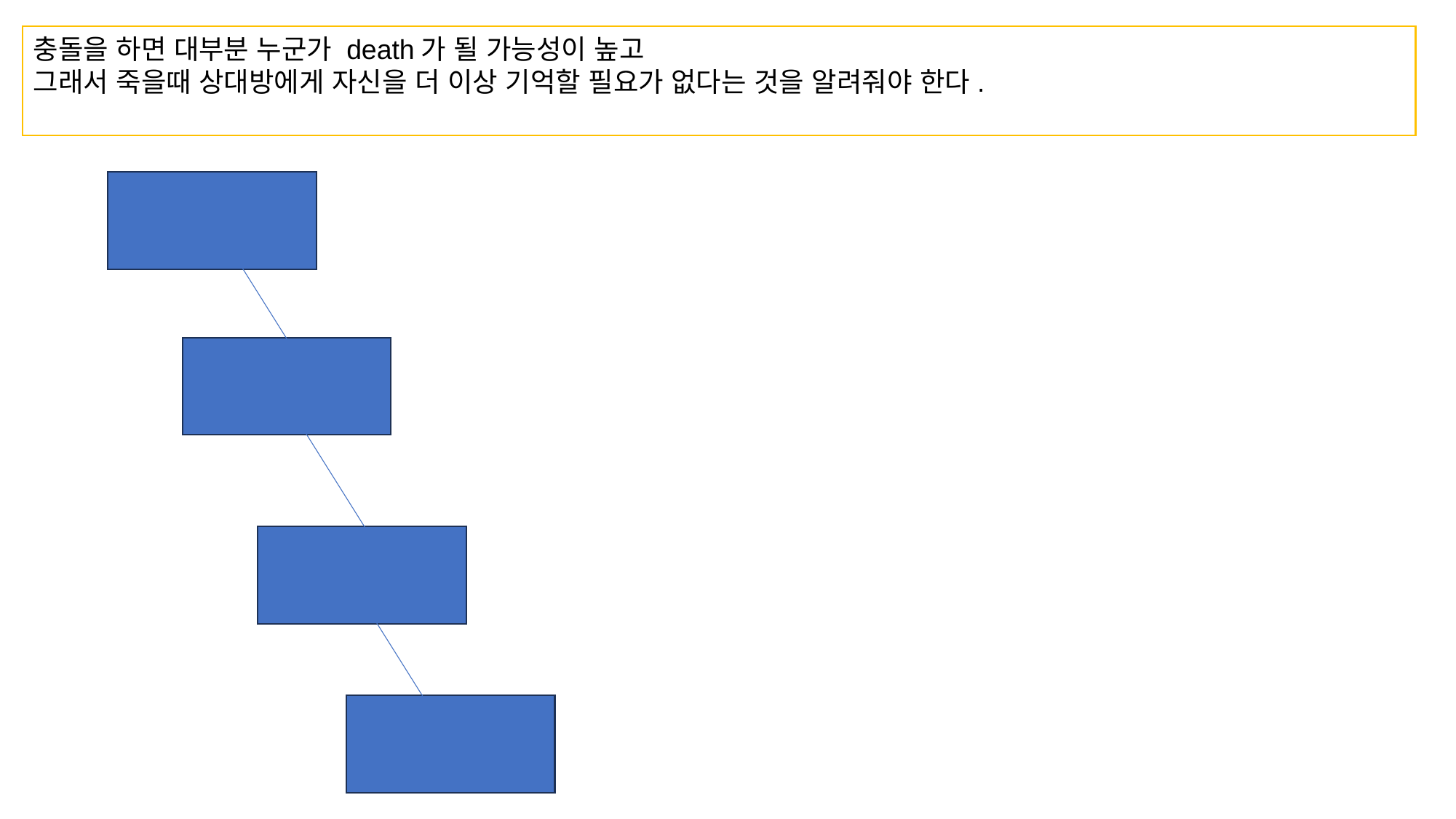

충돌을 하면 대부분 누군가 death가 될 가능성이 높고
그래서 죽을때 상대방에게 자신을 더 이상 기억할 필요가 없다는 것을 알려줘야 한다.